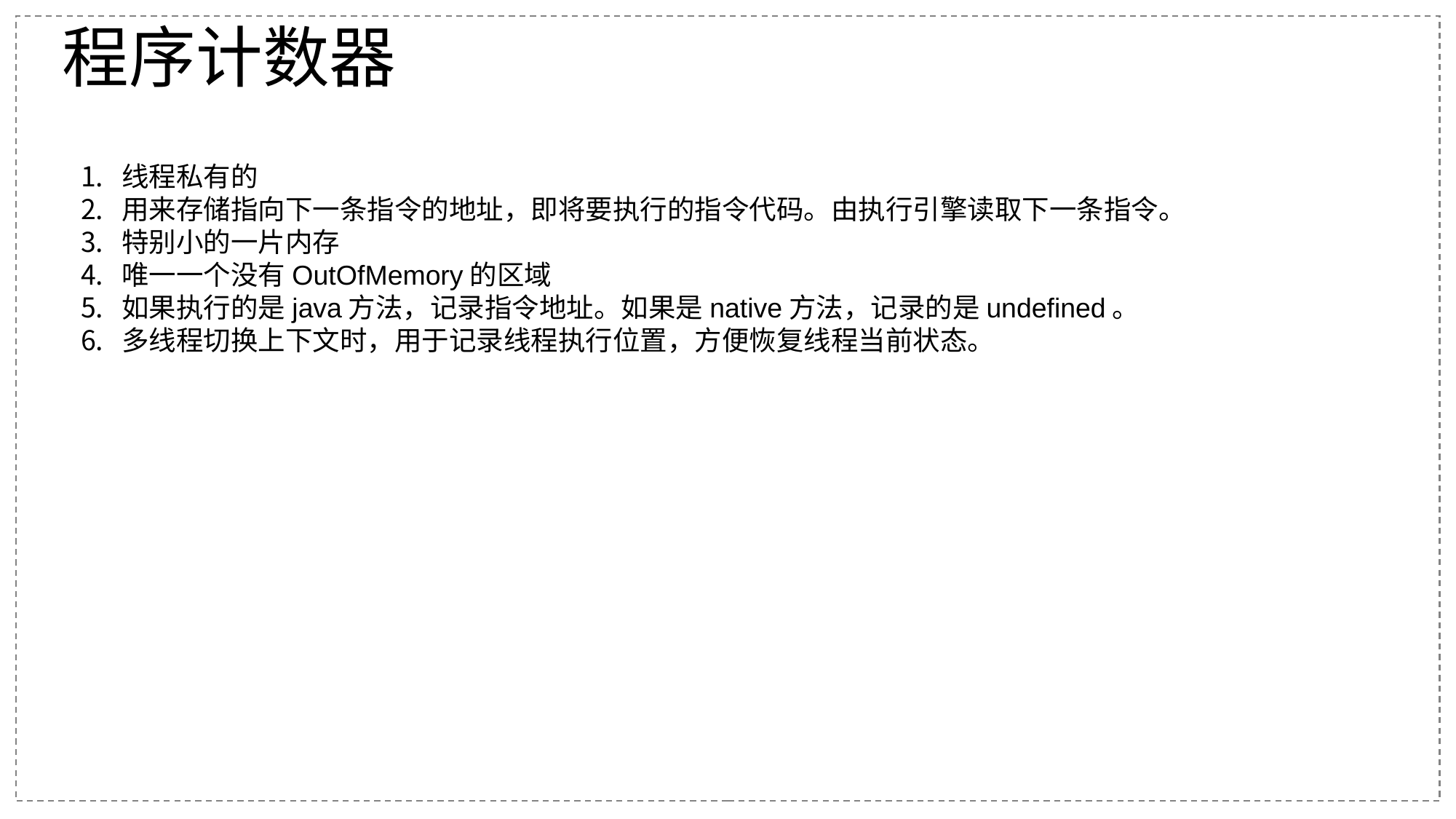

# 程序计数器
线程私有的
用来存储指向下一条指令的地址，即将要执行的指令代码。由执行引擎读取下一条指令。
特别小的一片内存
唯一一个没有OutOfMemory的区域
如果执行的是java方法，记录指令地址。如果是native方法，记录的是undefined。
多线程切换上下文时，用于记录线程执行位置，方便恢复线程当前状态。